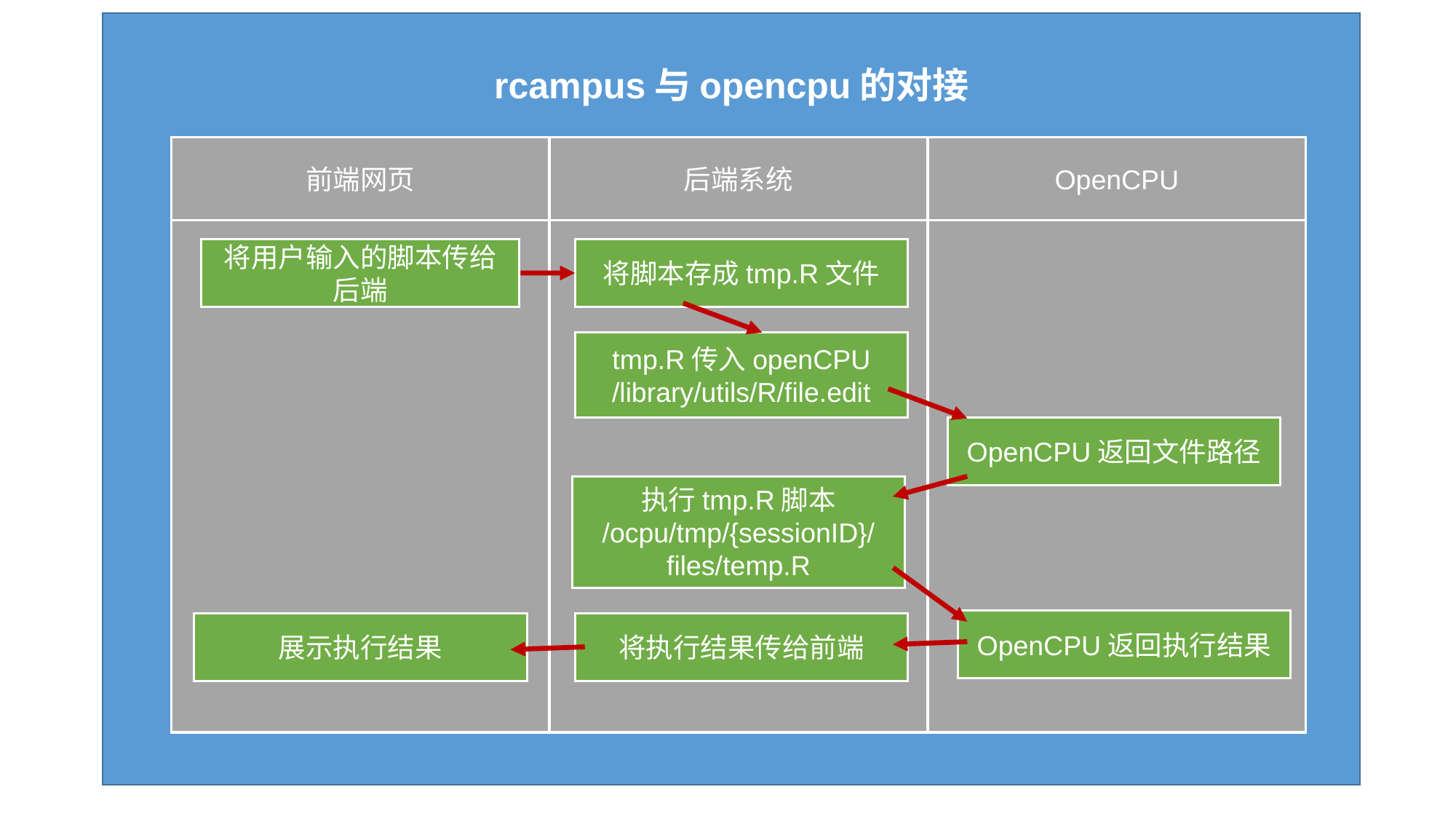

rcampus与opencpu的对接

OpenCPU
前端网页
后端系统

将脚本存成tmp.R文件
将用户输入的脚本传给后端
tmp.R传入openCPU
/library/utils/R/file.edit
OpenCPU返回文件路径
执行tmp.R脚本
/ocpu/tmp/{sessionID}/files/temp.R
OpenCPU返回执行结果
展示执行结果
将执行结果传给前端